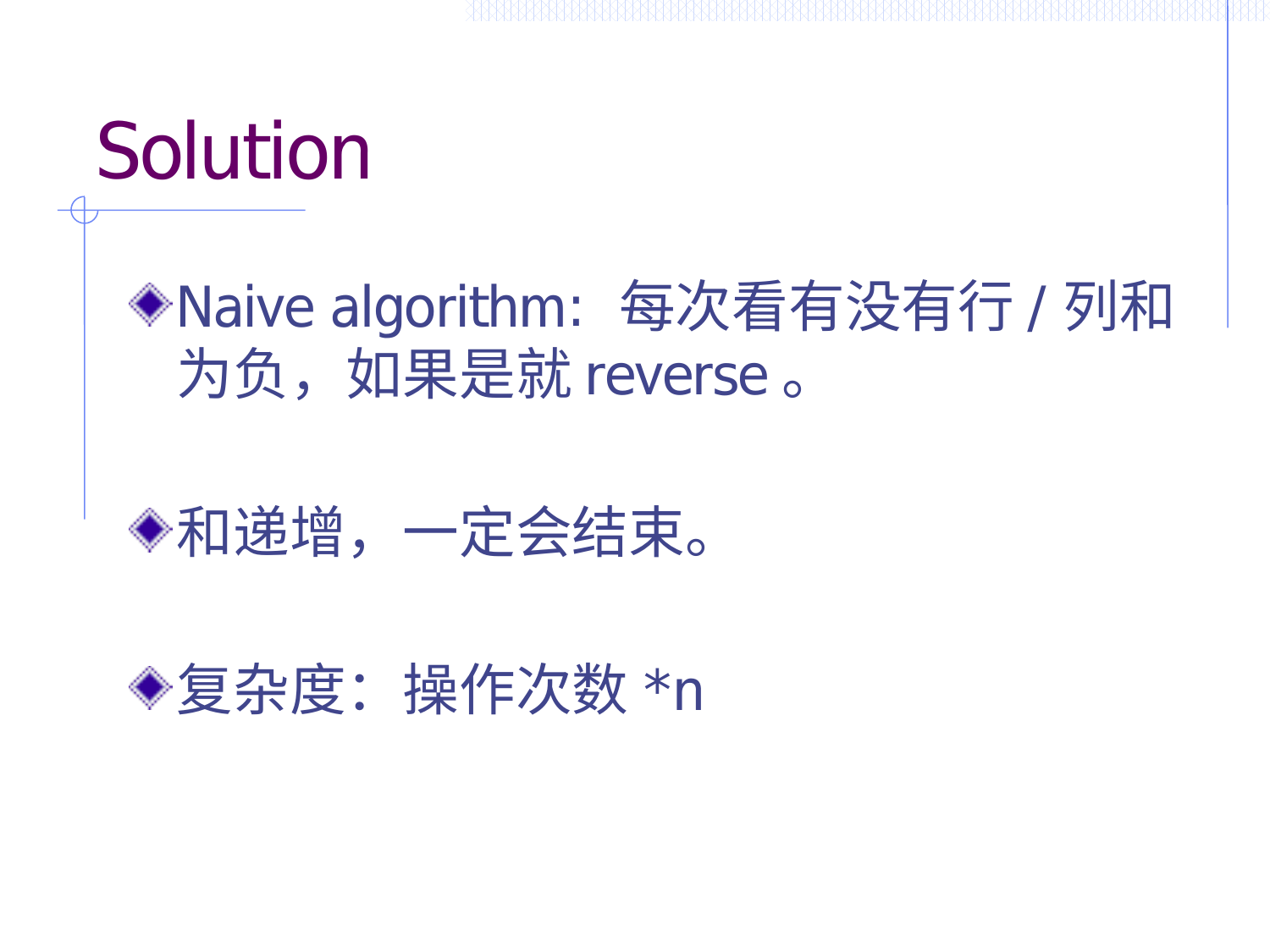

# Solution
Naive algorithm: 每次看有没有行/列和为负，如果是就reverse。

和递增，一定会结束。

复杂度：操作次数*n